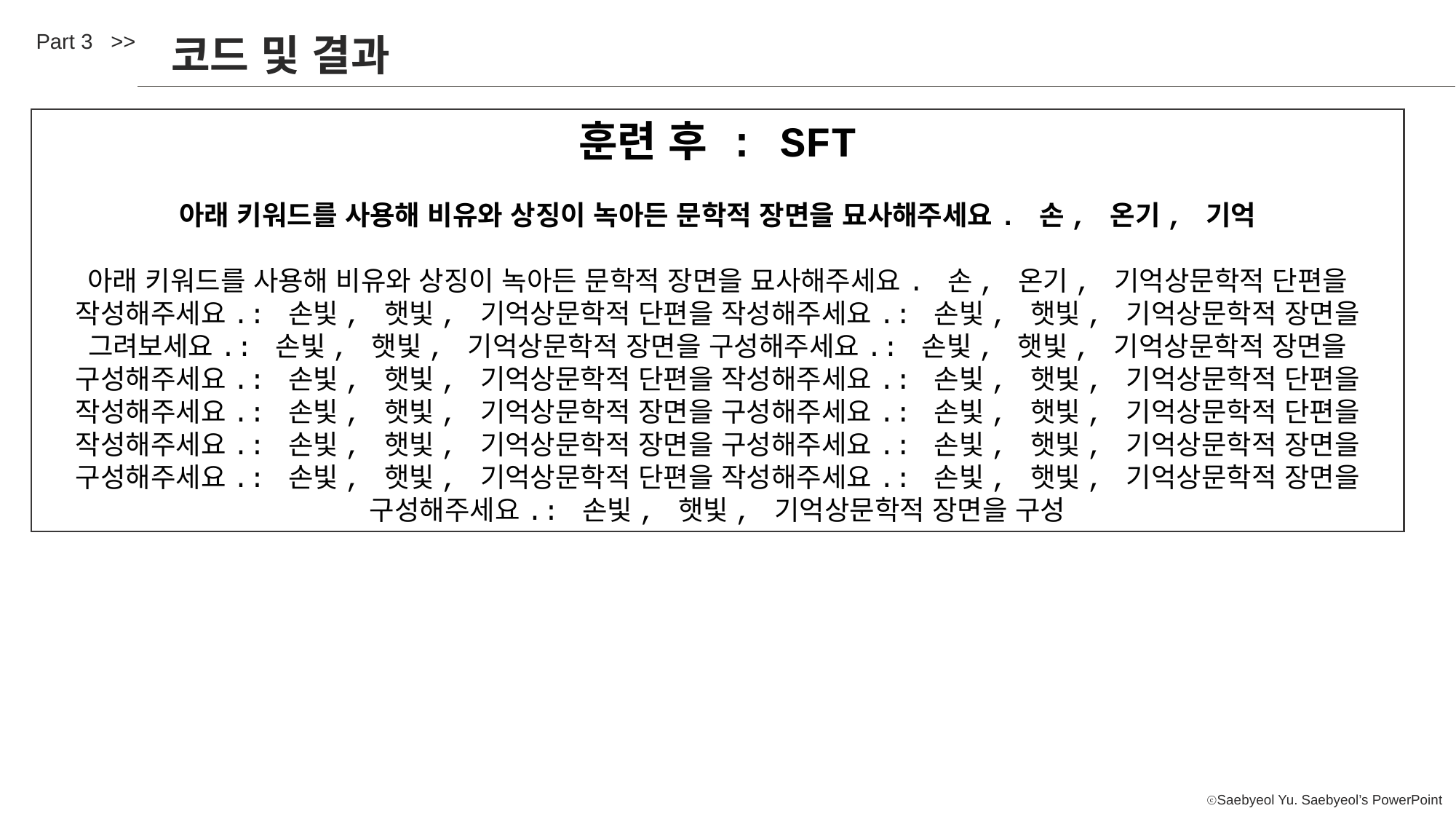

Part 3   >>
코드 및 결과
훈련 후 : SFT
아래 키워드를 사용해 비유와 상징이 녹아든 문학적 장면을 묘사해주세요. 손, 온기, 기억
아래 키워드를 사용해 비유와 상징이 녹아든 문학적 장면을 묘사해주세요. 손, 온기, 기억상문학적 단편을 작성해주세요.: 손빛, 햇빛, 기억상문학적 단편을 작성해주세요.: 손빛, 햇빛, 기억상문학적 장면을 그려보세요.: 손빛, 햇빛, 기억상문학적 장면을 구성해주세요.: 손빛, 햇빛, 기억상문학적 장면을 구성해주세요.: 손빛, 햇빛, 기억상문학적 단편을 작성해주세요.: 손빛, 햇빛, 기억상문학적 단편을 작성해주세요.: 손빛, 햇빛, 기억상문학적 장면을 구성해주세요.: 손빛, 햇빛, 기억상문학적 단편을 작성해주세요.: 손빛, 햇빛, 기억상문학적 장면을 구성해주세요.: 손빛, 햇빛, 기억상문학적 장면을 구성해주세요.: 손빛, 햇빛, 기억상문학적 단편을 작성해주세요.: 손빛, 햇빛, 기억상문학적 장면을 구성해주세요.: 손빛, 햇빛, 기억상문학적 장면을 구성
Hyper
Parameter
Test
Data